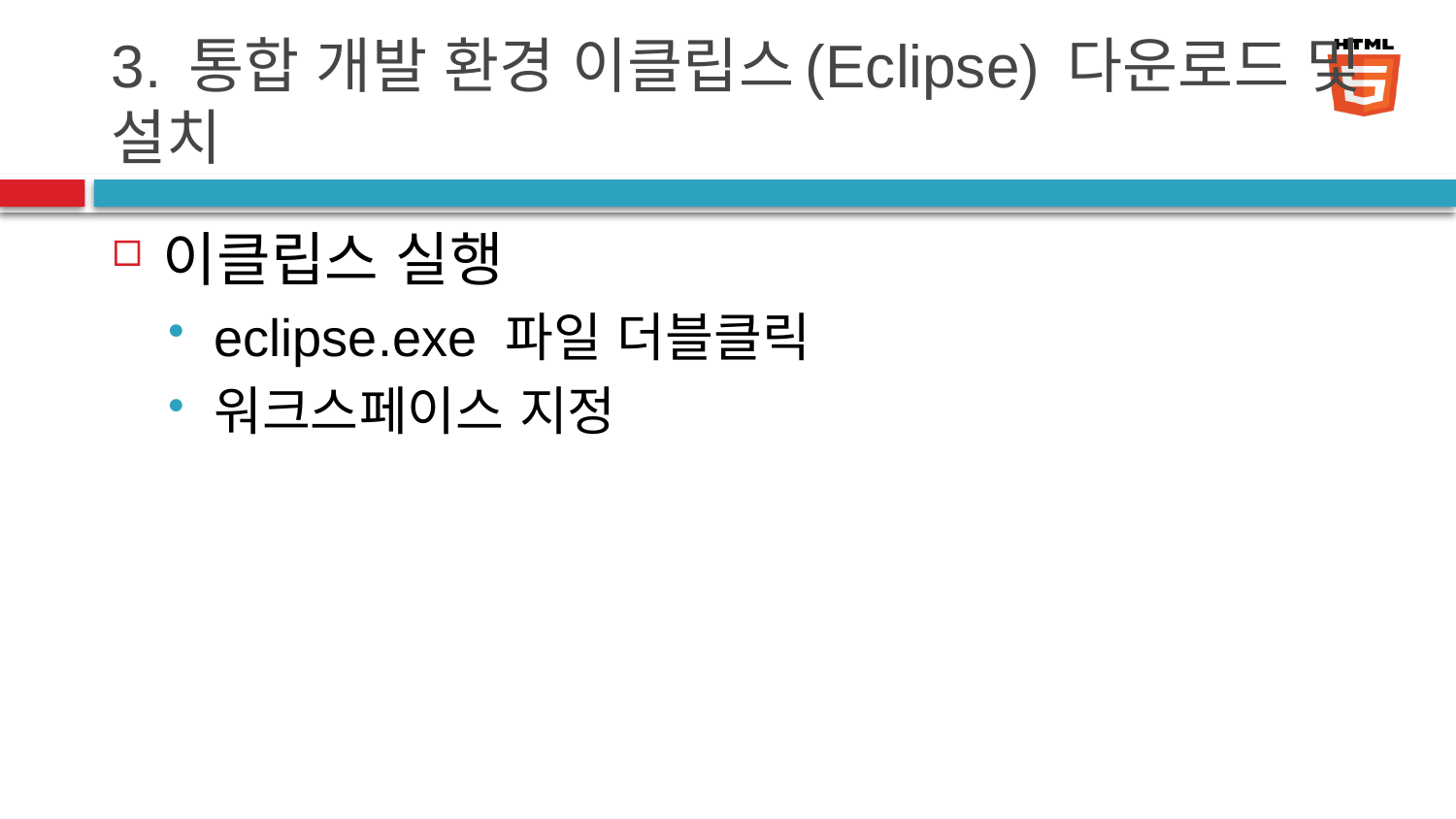

# 3. 통합 개발 환경 이클립스(Eclipse) 다운로드 및 설치
이클립스 실행
eclipse.exe 파일 더블클릭
워크스페이스 지정